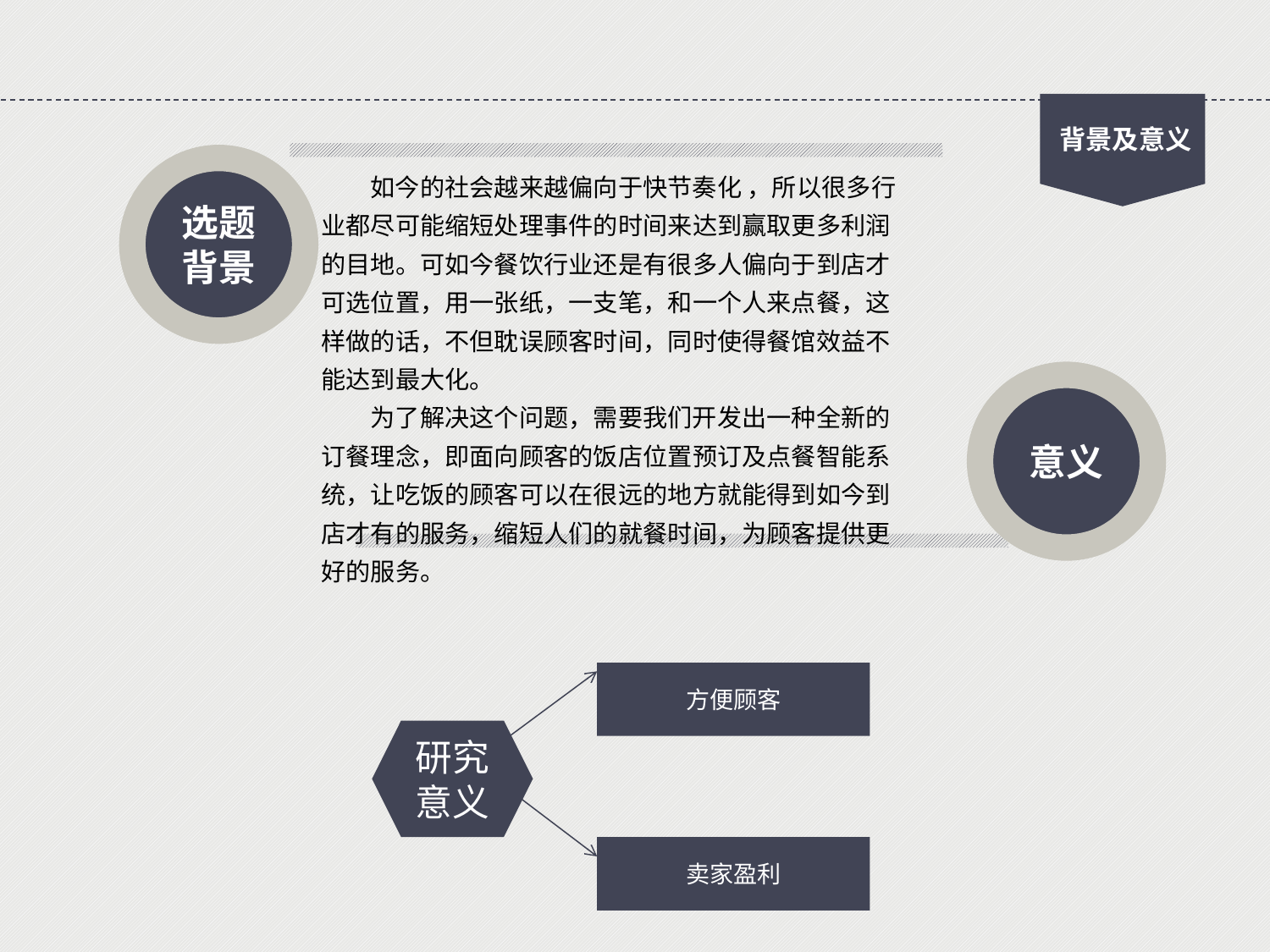

背景及意义

如今的社会越来越偏向于快节奏化 ，所以很多行业都尽可能缩短处理事件的时间来达到赢取更多利润的目地。可如今餐饮行业还是有很多人偏向于到店才可选位置，用一张纸，一支笔，和一个人来点餐，这样做的话，不但耽误顾客时间，同时使得餐馆效益不能达到最大化。
为了解决这个问题，需要我们开发出一种全新的订餐理念，即面向顾客的饭店位置预订及点餐智能系统，让吃饭的顾客可以在很远的地方就能得到如今到店才有的服务，缩短人们的就餐时间，为顾客提供更好的服务。
选题背景
意义

方便顾客
研究意义
卖家盈利